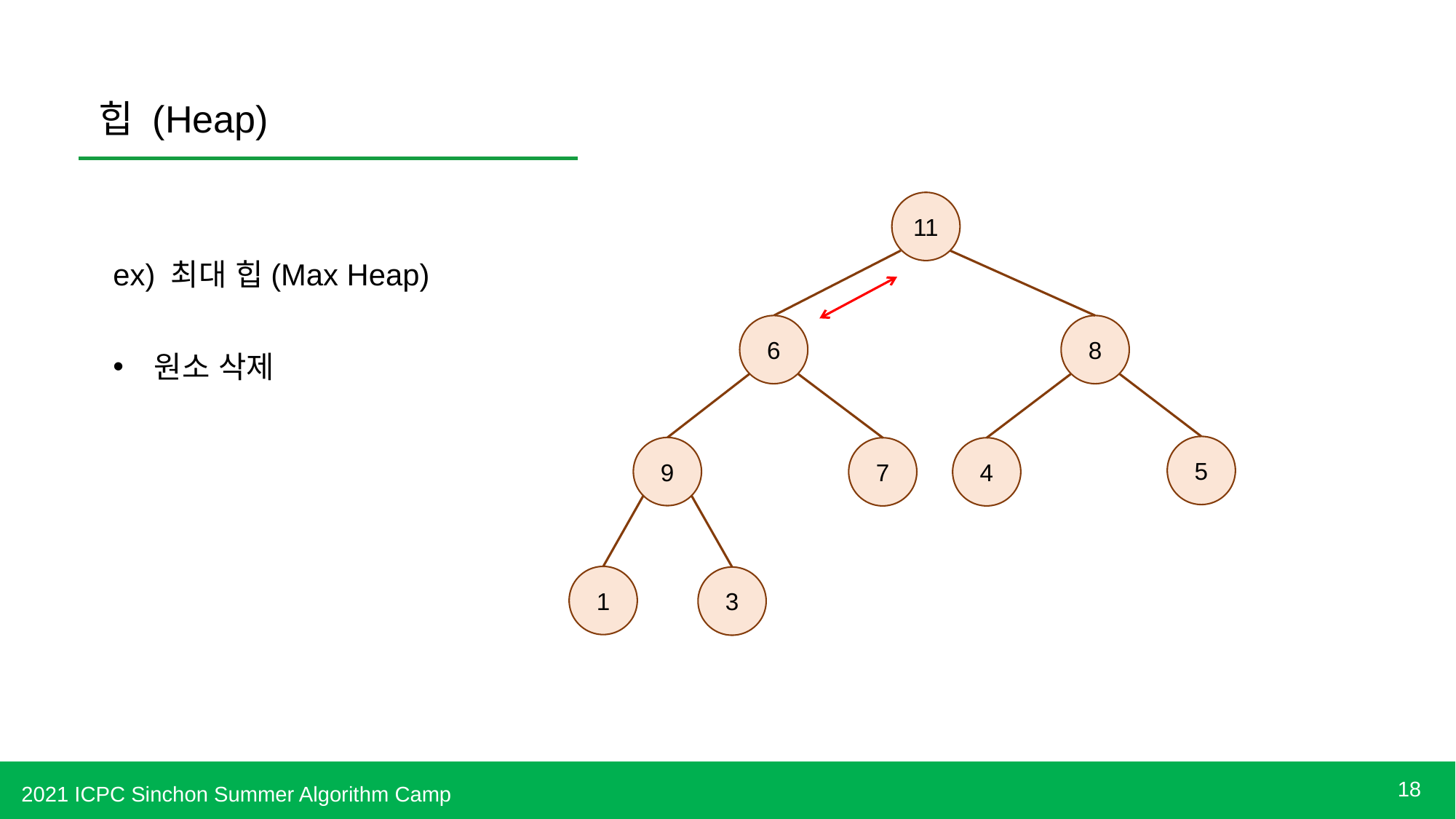

힙 (Heap)
11
ex) 최대 힙(Max Heap)
6
8
원소 삭제
5
9
4
7
1
3

18
2021 ICPC Sinchon Summer Algorithm Camp